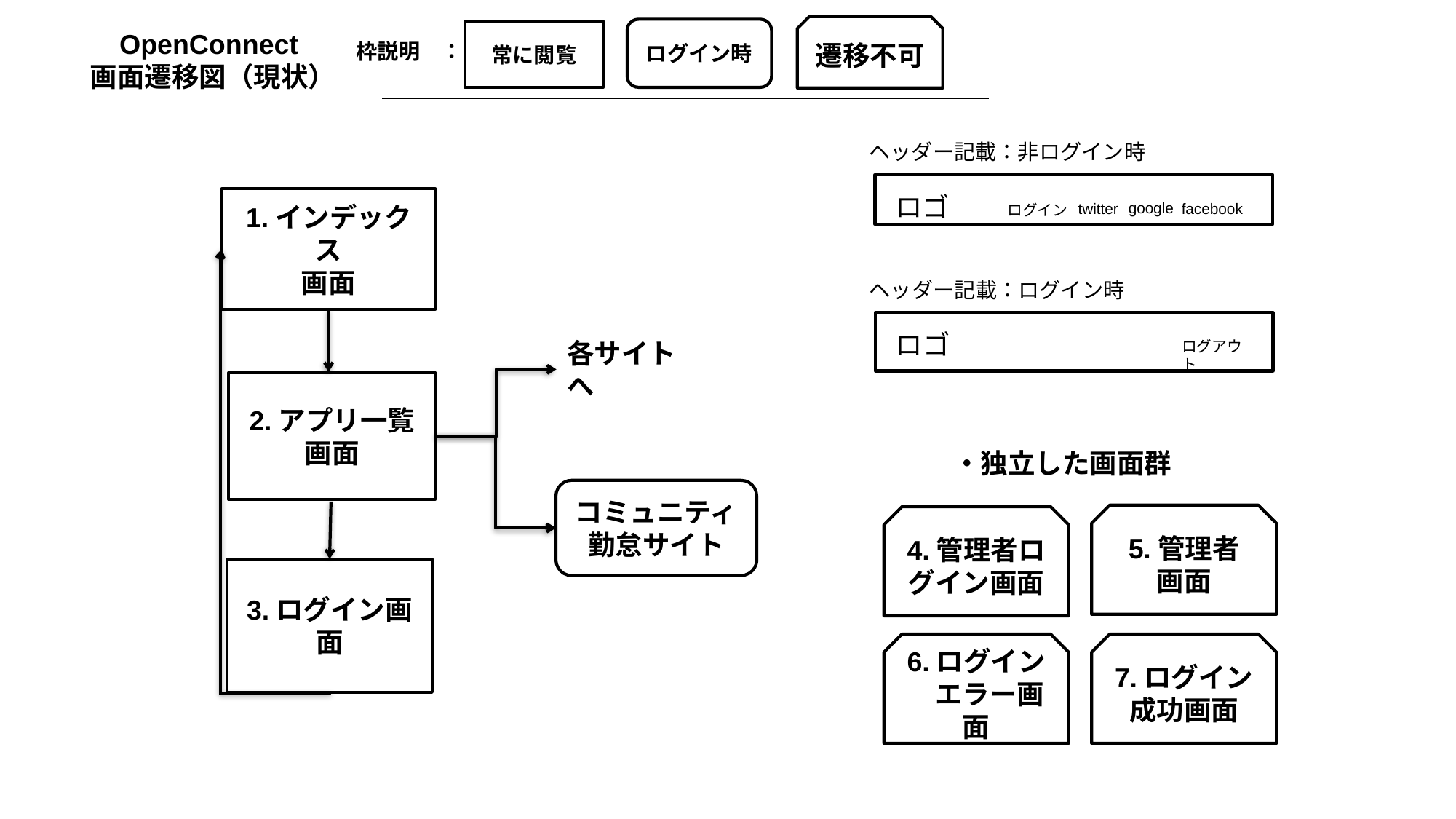

遷移不可
ログイン時
OpenConnect
画面遷移図（現状）
常に閲覧
枠説明　：
ヘッダー記載：非ログイン時

ロゴ
1.インデックス
画面
google
facebook
twitter
ログイン
ヘッダー記載：ログイン時

ロゴ
各サイトへ
ログアウト
2.アプリ一覧
画面
・独立した画面群
コミュニティ
勤怠サイト
5.管理者
画面
4.管理者ログイン画面
3.ログイン画面
6.ログイン　エラー画面
7.ログイン
成功画面